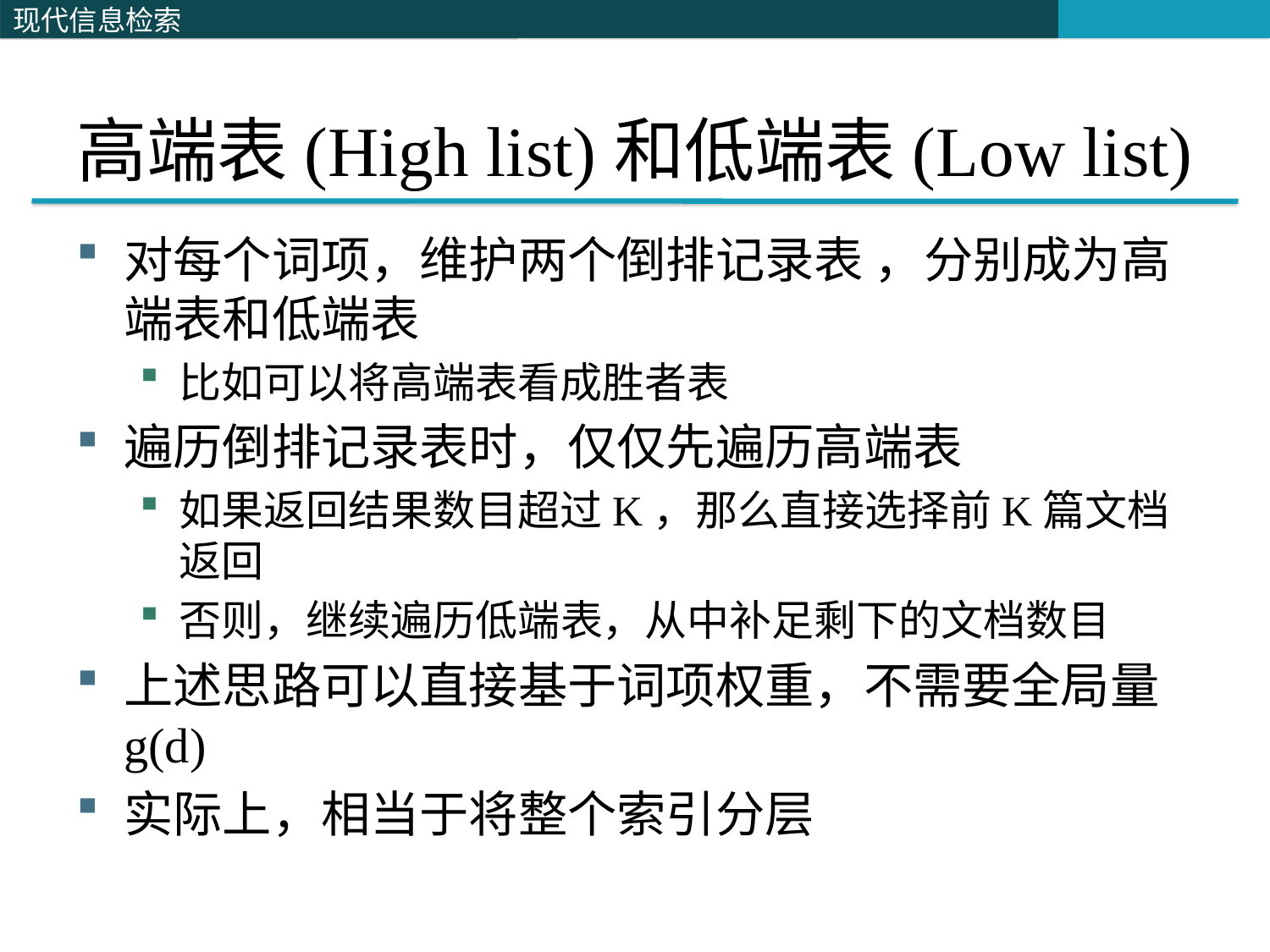

# 高端表(High list)和低端表(Low list)
对每个词项，维护两个倒排记录表 ，分别成为高端表和低端表
比如可以将高端表看成胜者表
遍历倒排记录表时，仅仅先遍历高端表
如果返回结果数目超过K，那么直接选择前K篇文档返回
否则，继续遍历低端表，从中补足剩下的文档数目
上述思路可以直接基于词项权重，不需要全局量g(d)
实际上，相当于将整个索引分层